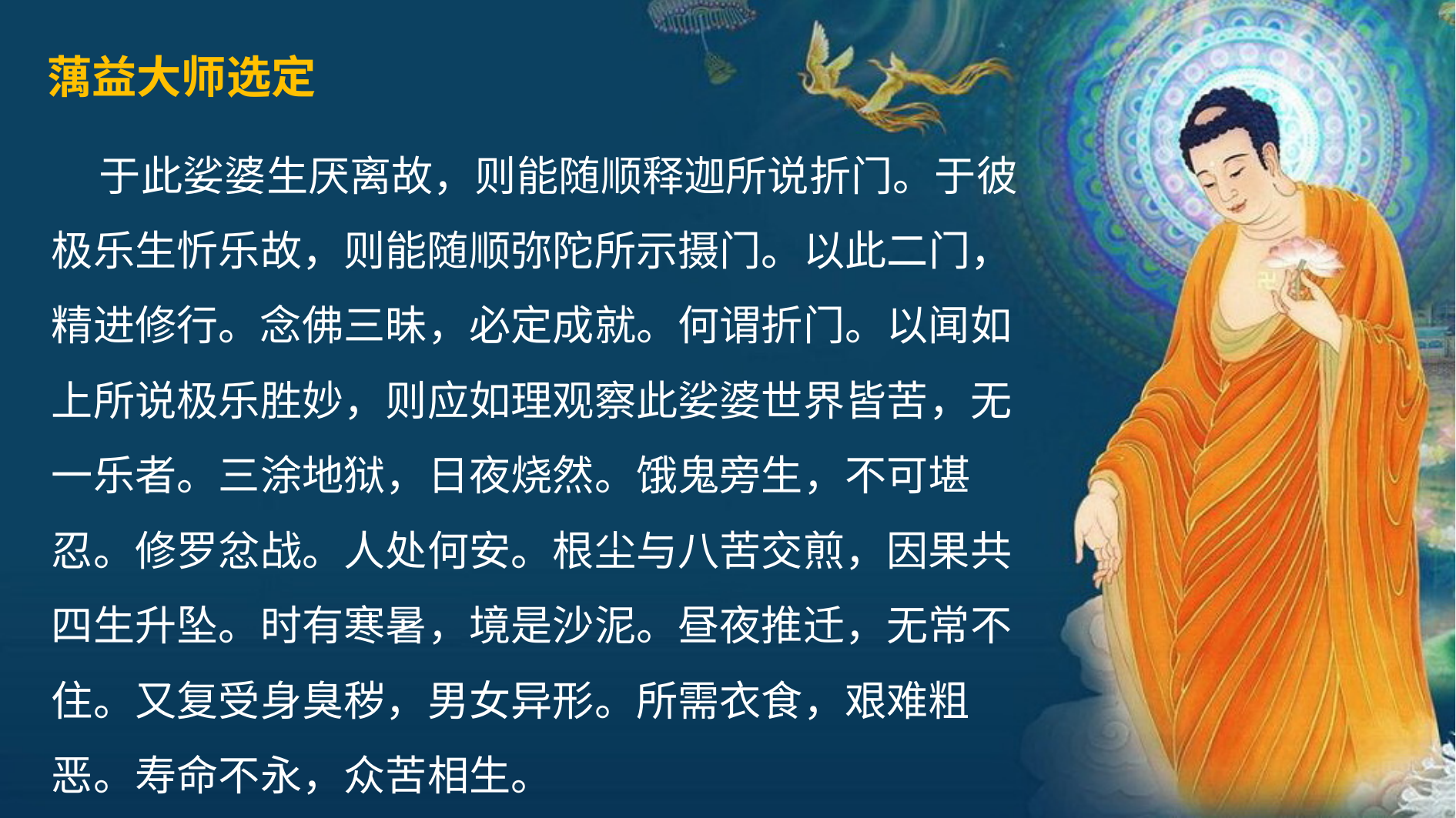

蕅益大师选定
    于此娑婆生厌离故，则能随顺释迦所说折门。于彼极乐生忻乐故，则能随顺弥陀所示摄门。以此二门，精进修行。念佛三昧，必定成就。何谓折门。以闻如上所说极乐胜妙，则应如理观察此娑婆世界皆苦，无一乐者。三涂地狱，日夜烧然。饿鬼旁生，不可堪忍。修罗忿战。人处何安。根尘与八苦交煎，因果共四生升坠。时有寒暑，境是沙泥。昼夜推迁，无常不住。又复受身臭秽，男女异形。所需衣食，艰难粗恶。寿命不永，众苦相生。